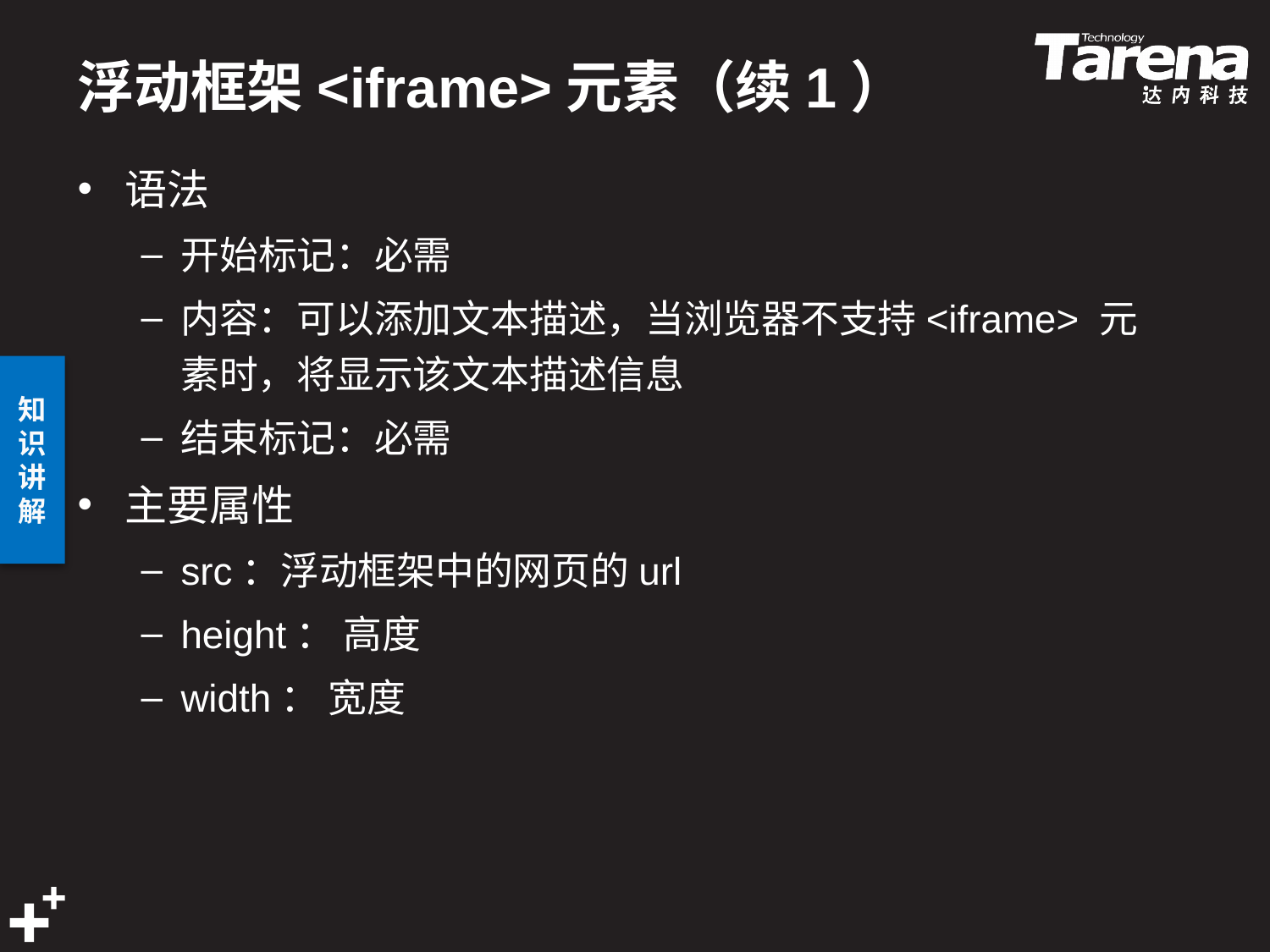

# 浮动框架<iframe>元素（续1）
语法
开始标记：必需
内容：可以添加文本描述，当浏览器不支持<iframe> 元素时，将显示该文本描述信息
结束标记：必需
主要属性
src：浮动框架中的网页的url
height： 高度
width： 宽度